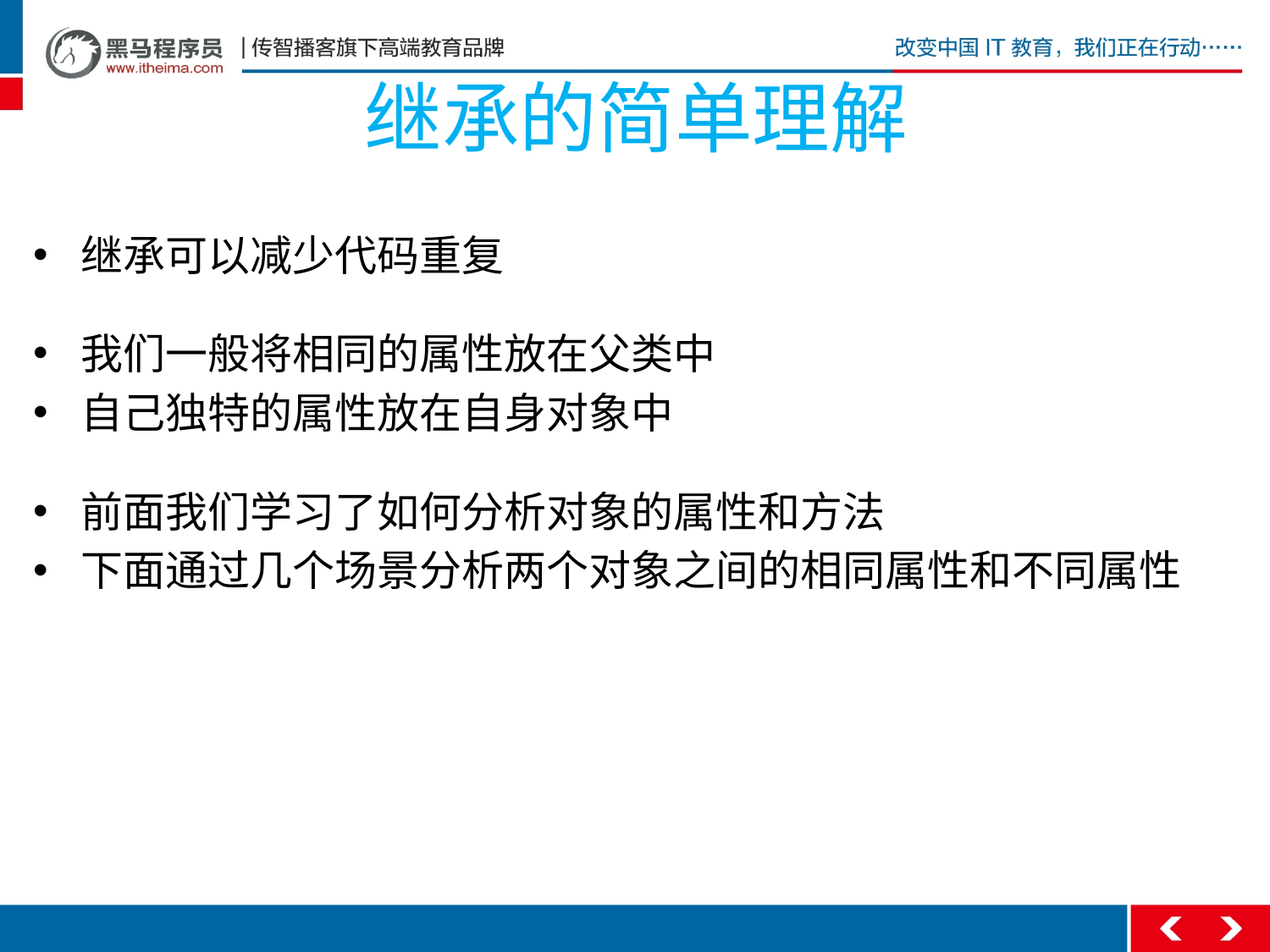

# 继承的简单理解
继承可以减少代码重复

我们一般将相同的属性放在父类中
自己独特的属性放在自身对象中

前面我们学习了如何分析对象的属性和方法
下面通过几个场景分析两个对象之间的相同属性和不同属性